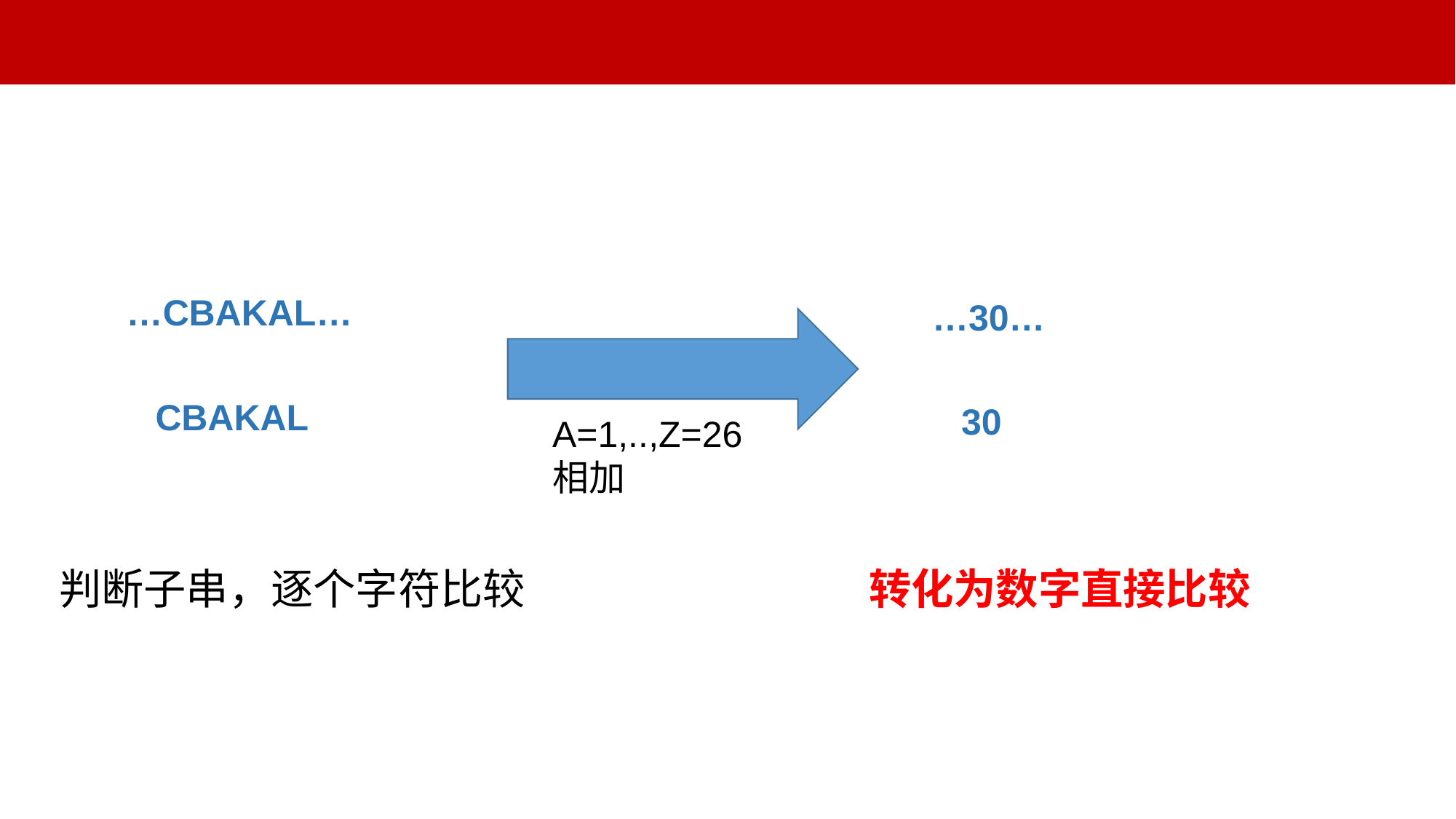

…CBAKAL…
…30…

CBAKAL
30
A=1,..,Z=26
相加
判断子串，逐个字符比较
转化为数字直接比较